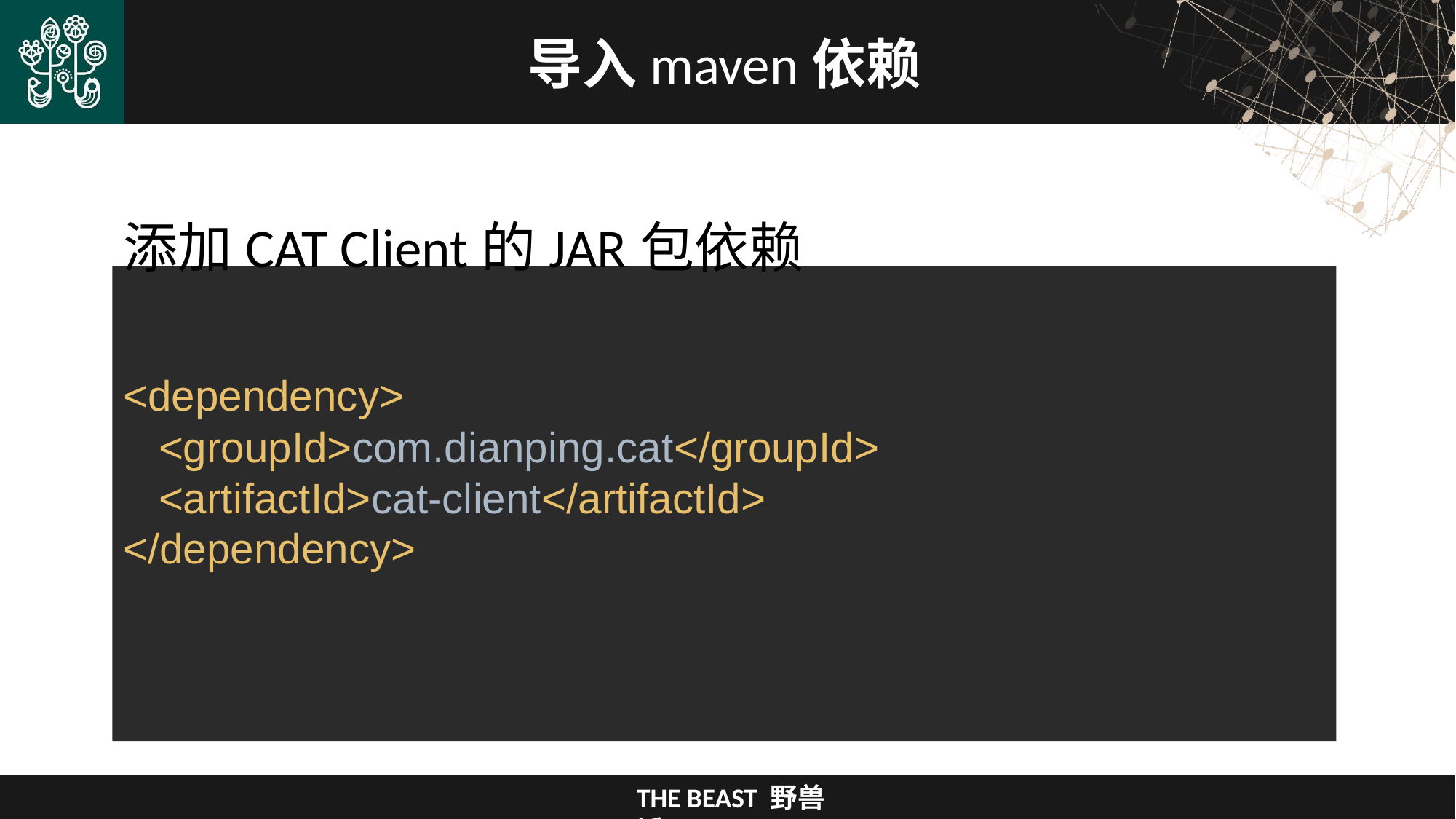

# 导入maven依赖
添加CAT Client的JAR包依赖
<dependency>
   <groupId>com.dianping.cat</groupId>
   <artifactId>cat-client</artifactId>
</dependency>